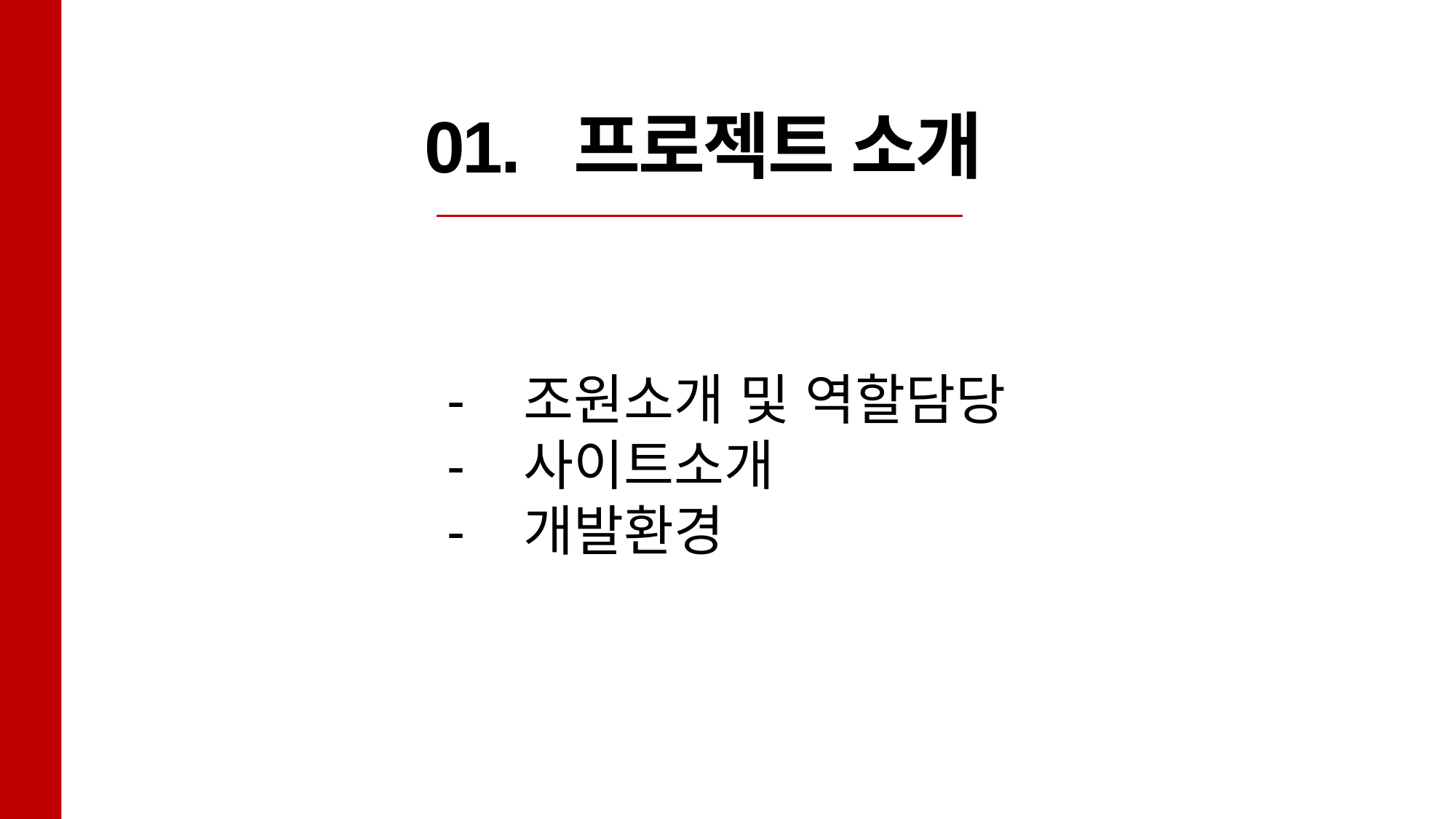

01.  프로젝트 소개
-   조원소개 및 역할담당
-   사이트소개
-   개발환경